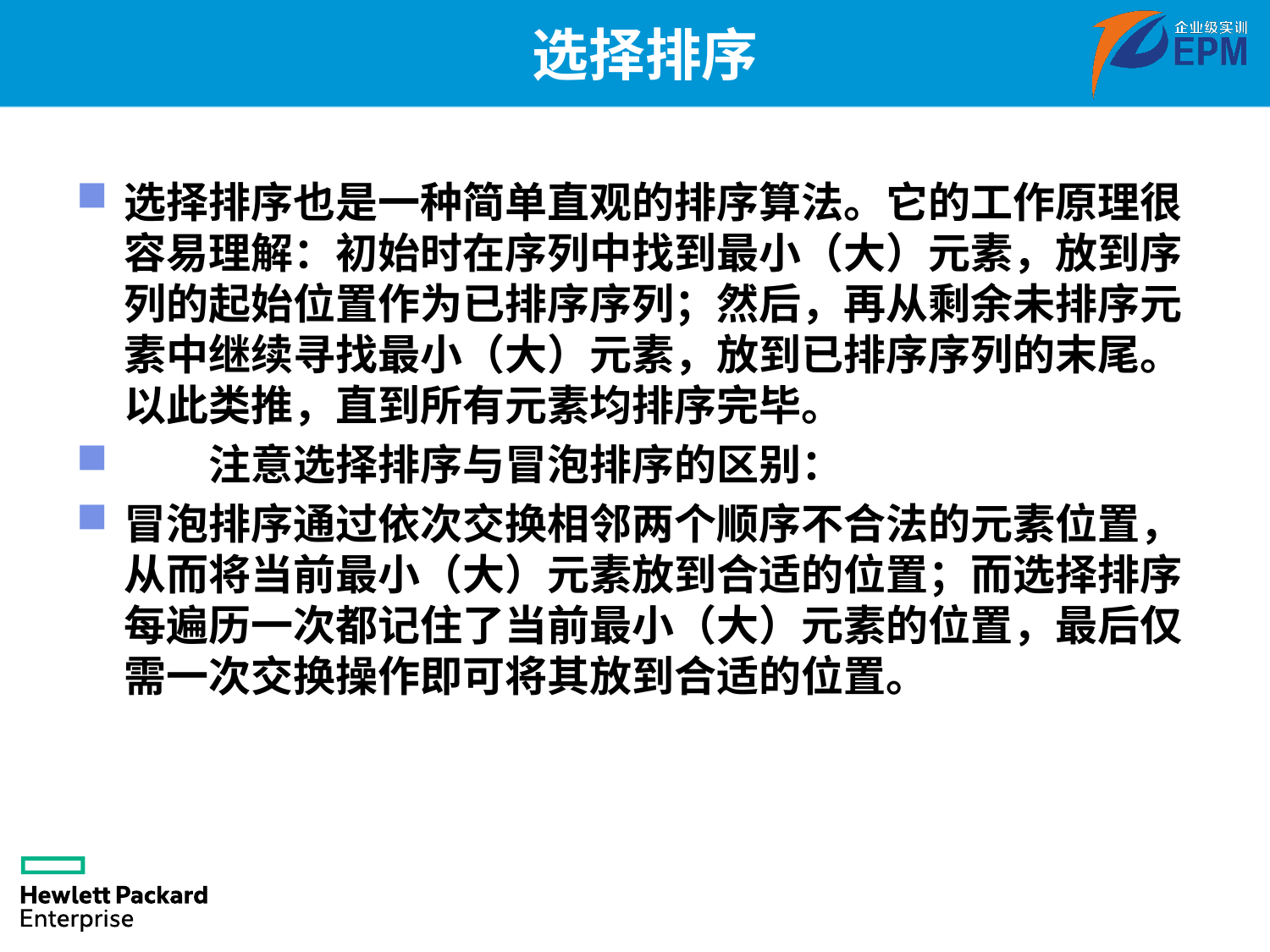

# 选择排序
选择排序也是一种简单直观的排序算法。它的工作原理很容易理解：初始时在序列中找到最小（大）元素，放到序列的起始位置作为已排序序列；然后，再从剩余未排序元素中继续寻找最小（大）元素，放到已排序序列的末尾。以此类推，直到所有元素均排序完毕。
　　注意选择排序与冒泡排序的区别：
冒泡排序通过依次交换相邻两个顺序不合法的元素位置，从而将当前最小（大）元素放到合适的位置；而选择排序每遍历一次都记住了当前最小（大）元素的位置，最后仅需一次交换操作即可将其放到合适的位置。